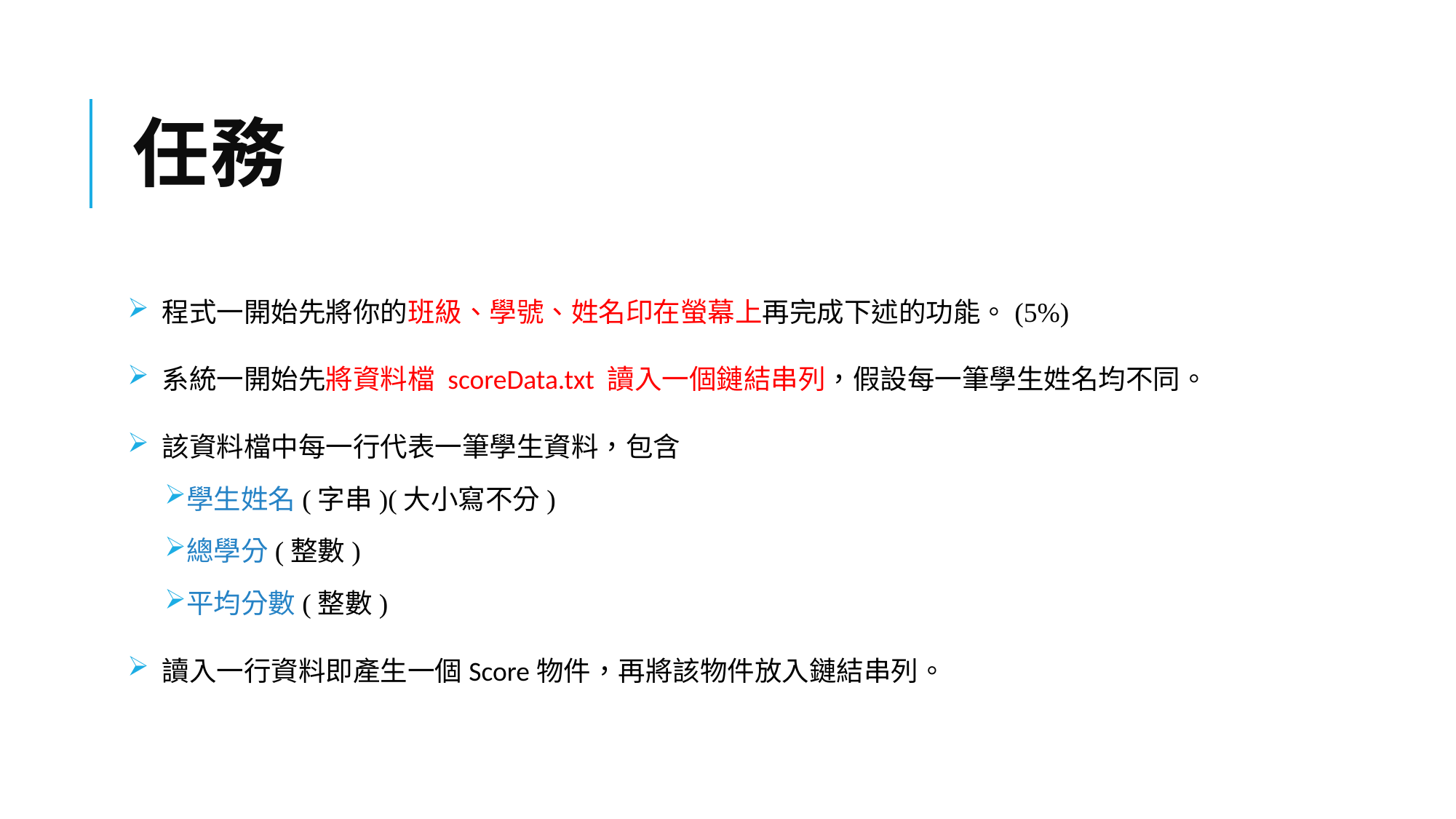

# 任務
 程式一開始先將你的班級、學號、姓名印在螢幕上再完成下述的功能。(5%)
 系統一開始先將資料檔 scoreData.txt 讀入一個鏈結串列，假設每一筆學生姓名均不同。
 該資料檔中每一行代表一筆學生資料，包含
學生姓名(字串)(大小寫不分)
總學分(整數)
平均分數(整數)
 讀入一行資料即產生一個Score物件，再將該物件放入鏈結串列。